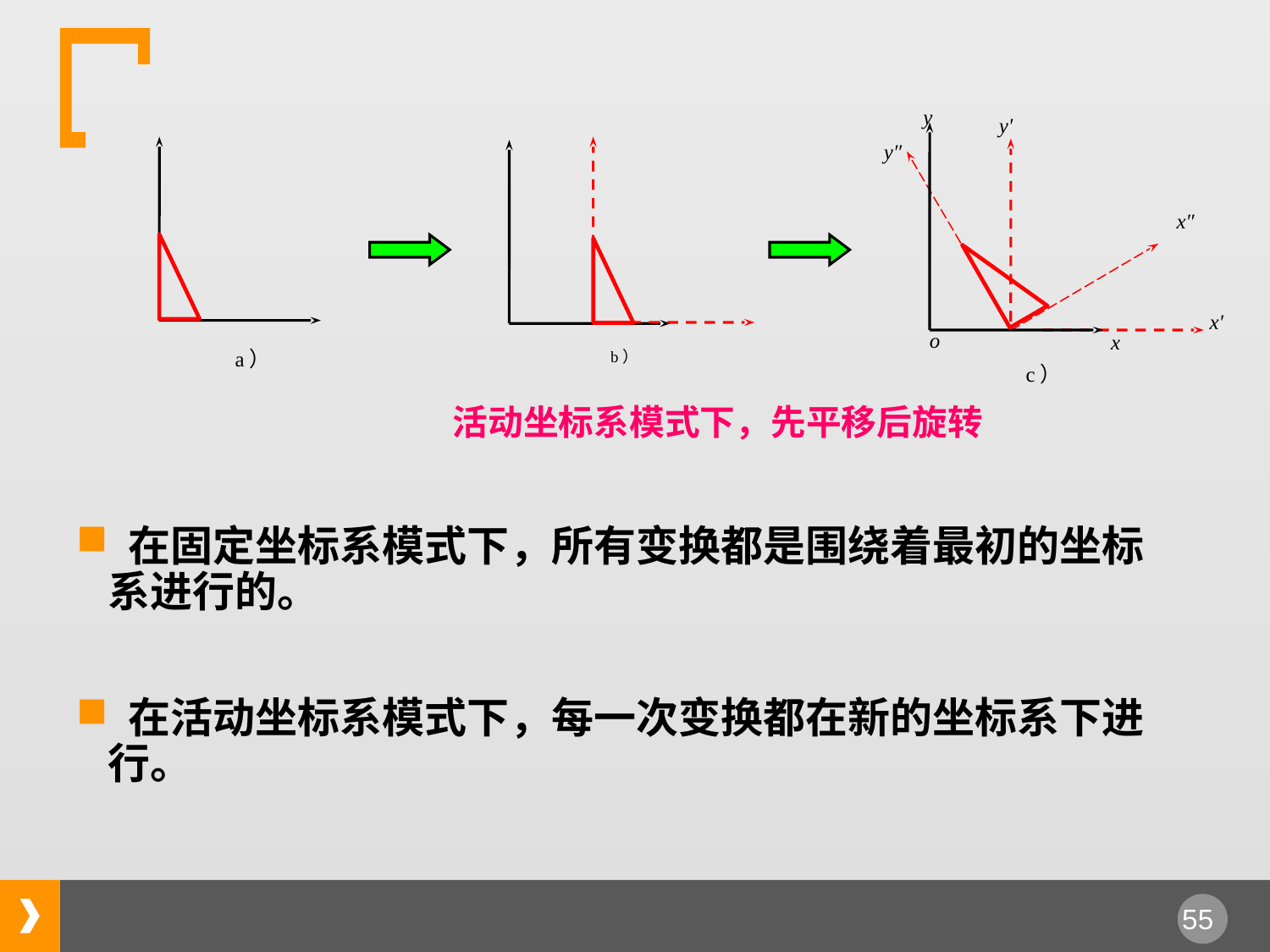

y

y″
x″

o
x
c）

y'
x'

a）

b）

活动坐标系模式下，先平移后旋转
 在固定坐标系模式下，所有变换都是围绕着最初的坐标系进行的。

 在活动坐标系模式下，每一次变换都在新的坐标系下进行。